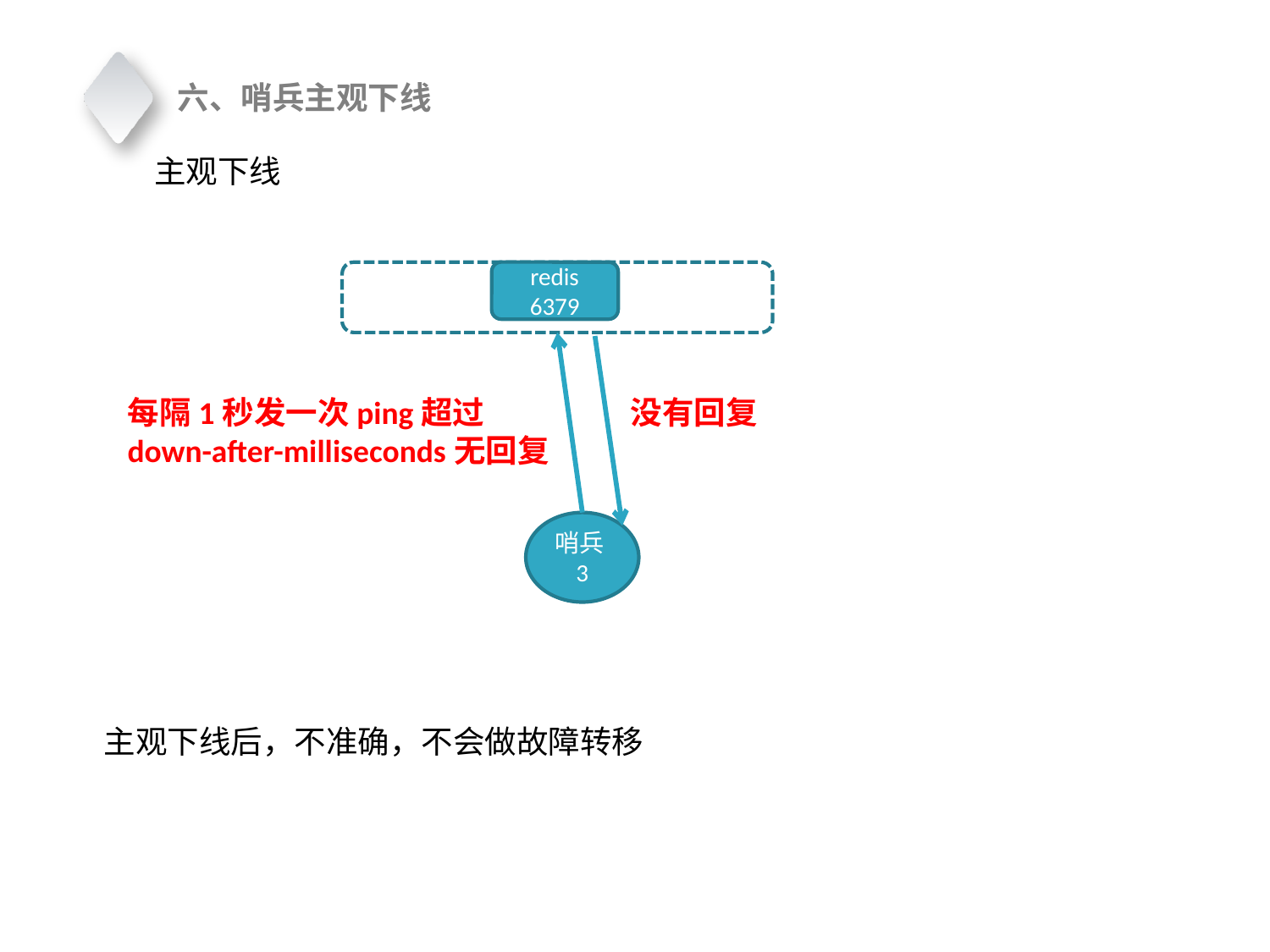

六、哨兵主观下线
主观下线
redis 6379

每隔1秒发一次ping超过
down-after-milliseconds无回复
哨兵3
没有回复
主观下线后，不准确，不会做故障转移